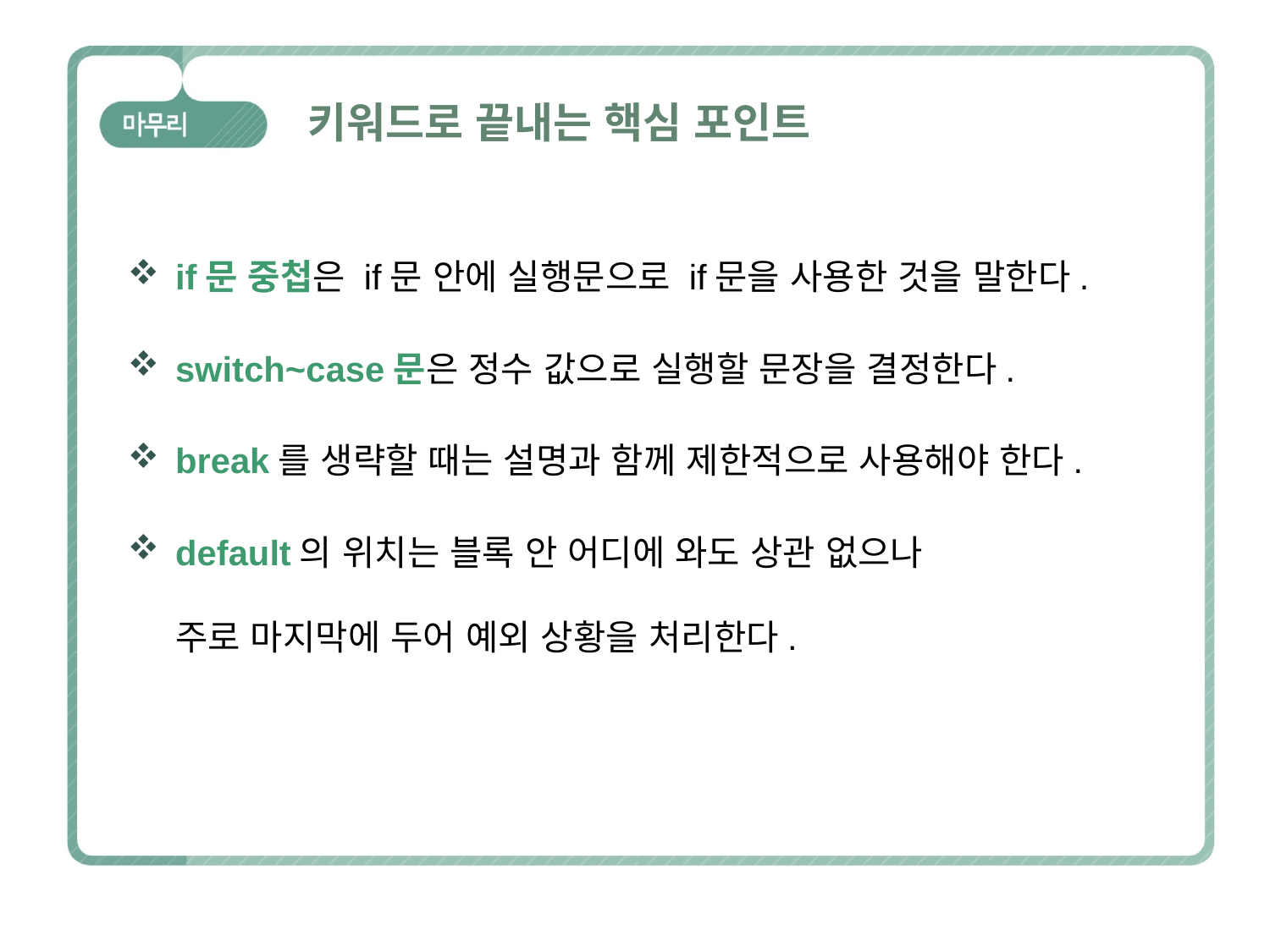

# 키워드로 끝내는 핵심 포인트
if문 중첩은 if문 안에 실행문으로 if문을 사용한 것을 말한다.
switch~case문은 정수 값으로 실행할 문장을 결정한다.
break를 생략할 때는 설명과 함께 제한적으로 사용해야 한다.
default의 위치는 블록 안 어디에 와도 상관 없으나
주로 마지막에 두어 예외 상황을 처리한다.